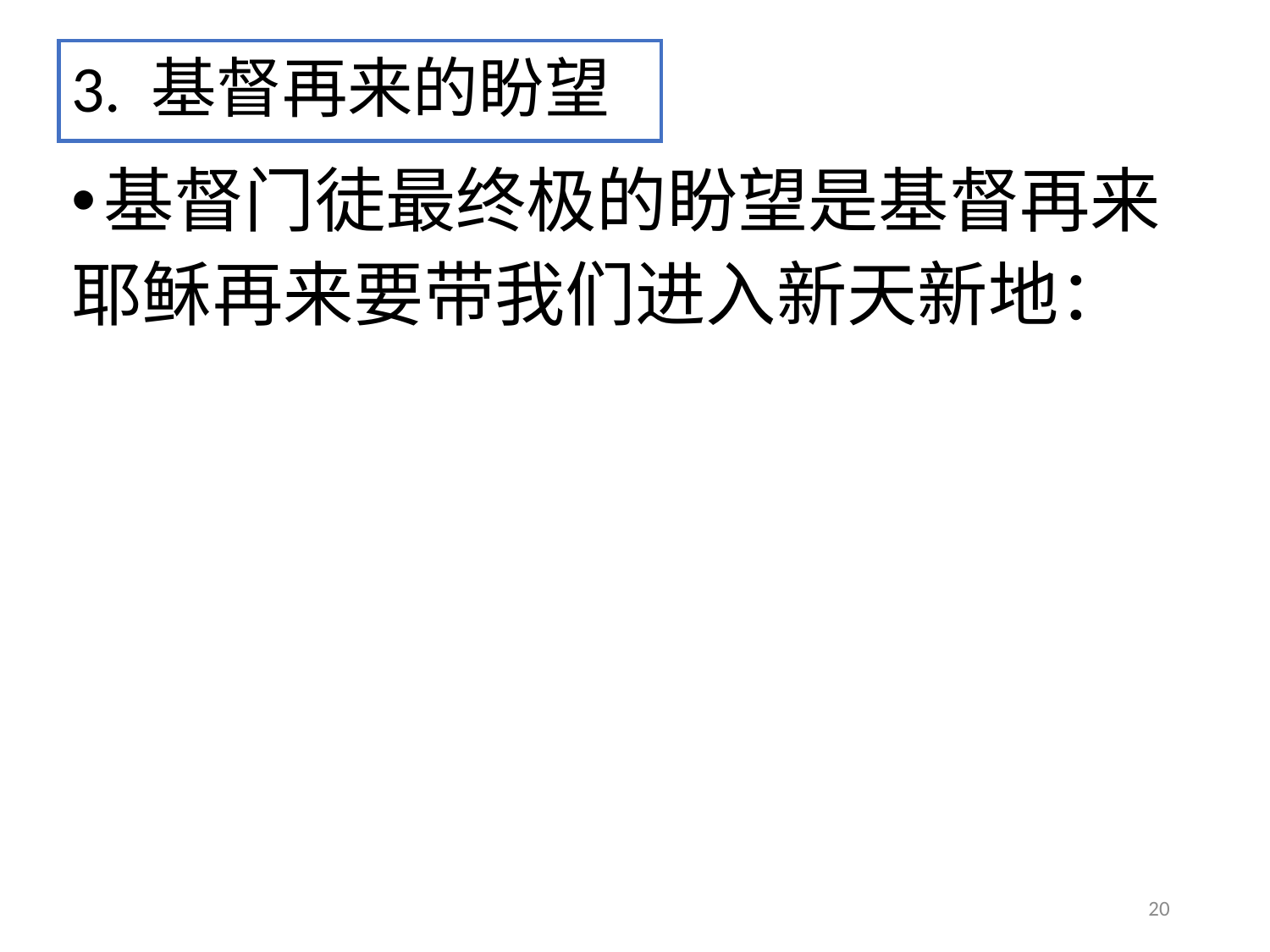

# 3. 基督再来的盼望
基督门徒最终极的盼望是基督再来
耶稣再来要带我们进入新天新地：
20